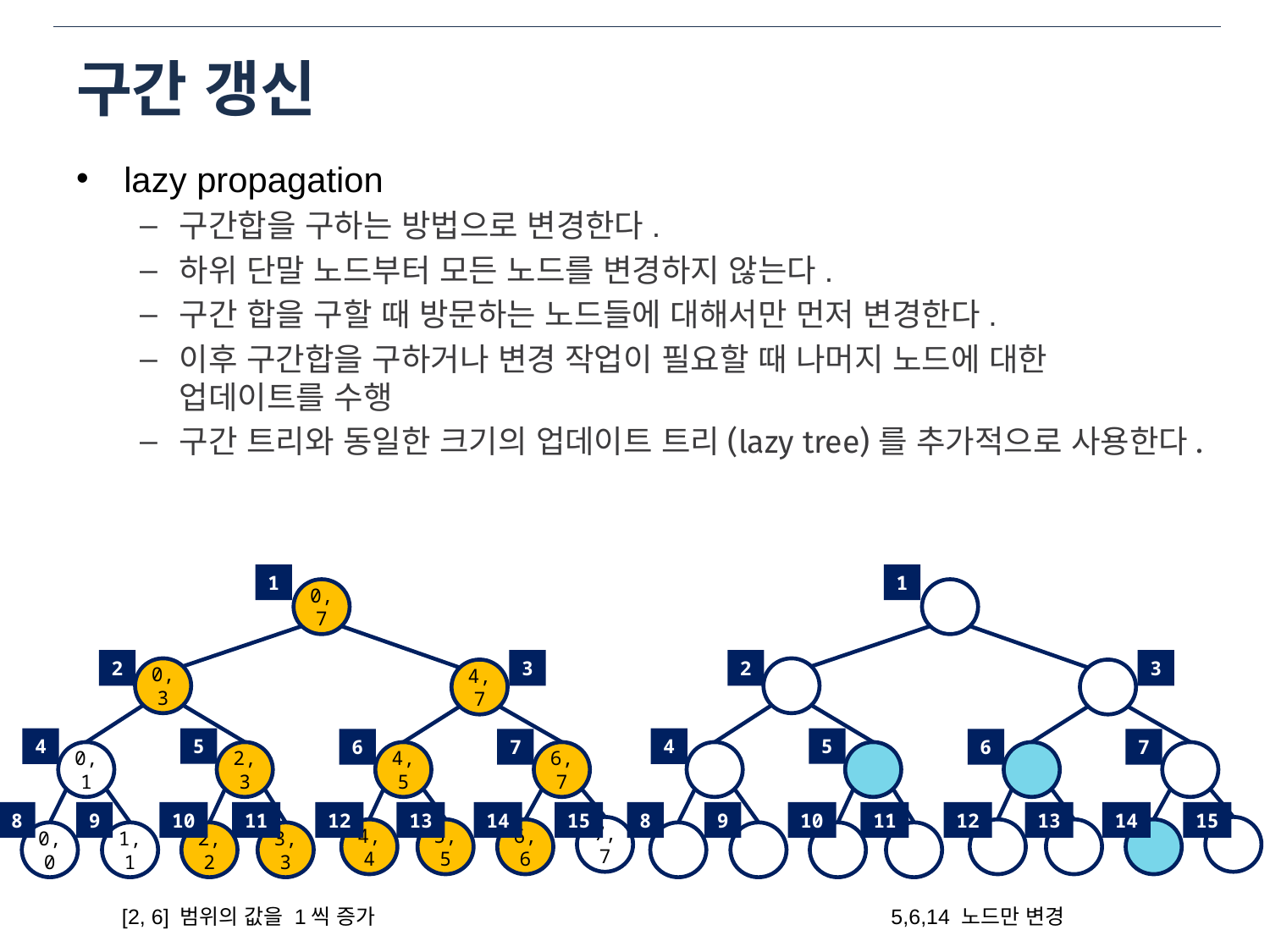

# 구간 갱신
lazy propagation
구간합을 구하는 방법으로 변경한다.
하위 단말 노드부터 모든 노드를 변경하지 않는다.
구간 합을 구할 때 방문하는 노드들에 대해서만 먼저 변경한다.
이후 구간합을 구하거나 변경 작업이 필요할 때 나머지 노드에 대한 업데이트를 수행
구간 트리와 동일한 크기의 업데이트 트리(lazy tree)를 추가적으로 사용한다.

1

2
3

5
4
7
6

8
9
10
11
12
13
14
15

1
0,7
2
3
0,3
4,7
5
4
7
6
6,7
0,1
2,3
4,5
8
9
10
11
12
13
14
15
7,7
6,6
5,5
4,4
2,2
3,3
1,1
0,0
5,6,14 노드만 변경
[2, 6] 범위의 값을 1씩 증가